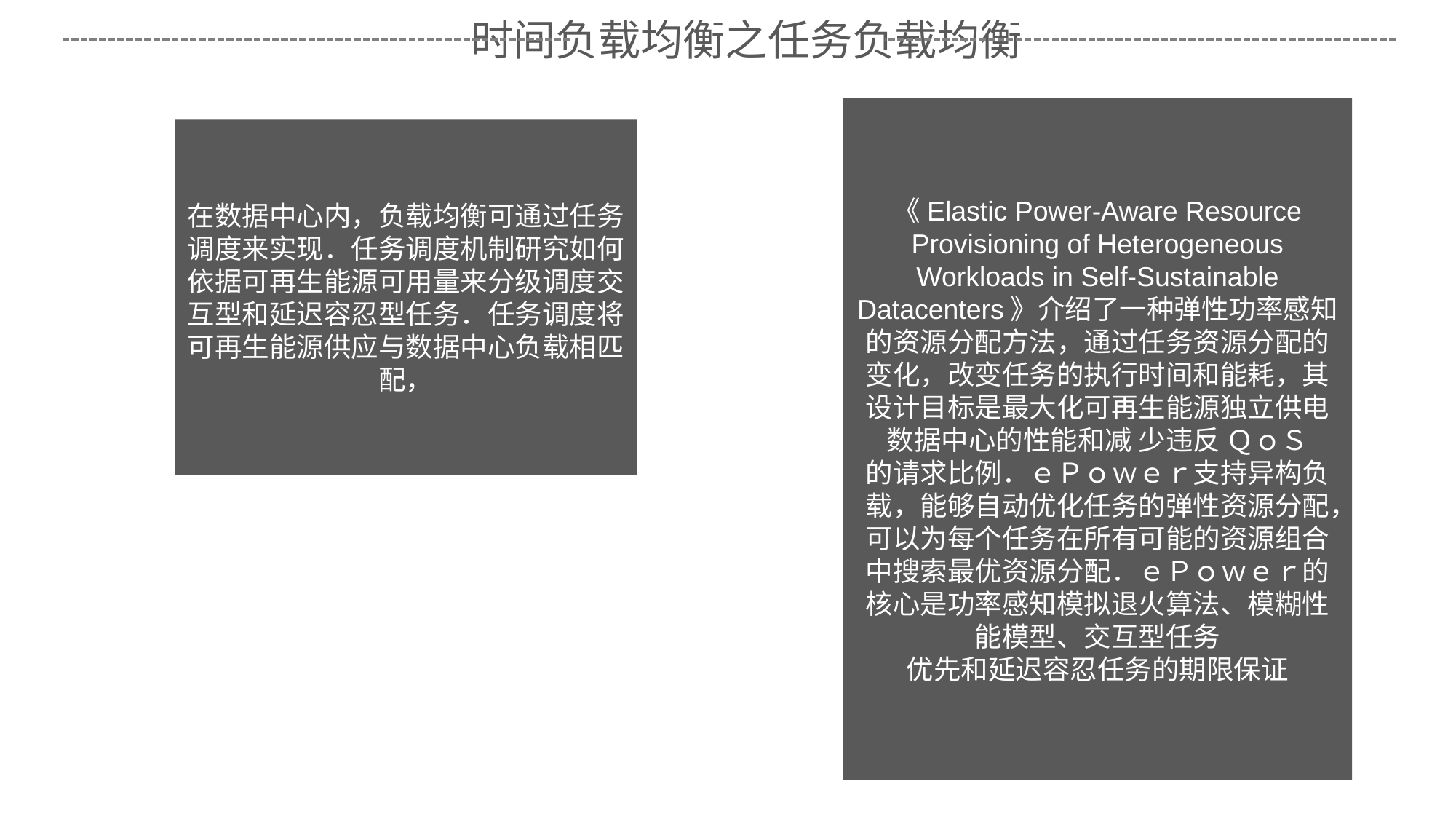

时间负载均衡之任务负载均衡
《Elastic Power-Aware Resource Provisioning of Heterogeneous Workloads in Self-Sustainable Datacenters》介绍了一种弹性功率感知的资源分配方法，通过任务资源分配的变化，改变任务的执行时间和能耗，其设计目标是最大化可再生能源独立供电数据中心的性能和减 少违反 ＱｏＳ
的请求比例．ｅＰｏｗｅｒ支持异构负载，能够自动优化任务的弹性资源分配，可以为每个任务在所有可能的资源组合中搜索最优资源分配．ｅＰｏｗｅｒ的核心是功率感知模拟退火算法、模糊性能模型、交互型任务
优先和延迟容忍任务的期限保证
在数据中心内，负载均衡可通过任务调度来实现．任务调度机制研究如何依据可再生能源可用量来分级调度交互型和延迟容忍型任务．任务调度将可再生能源供应与数据中心负载相匹配，